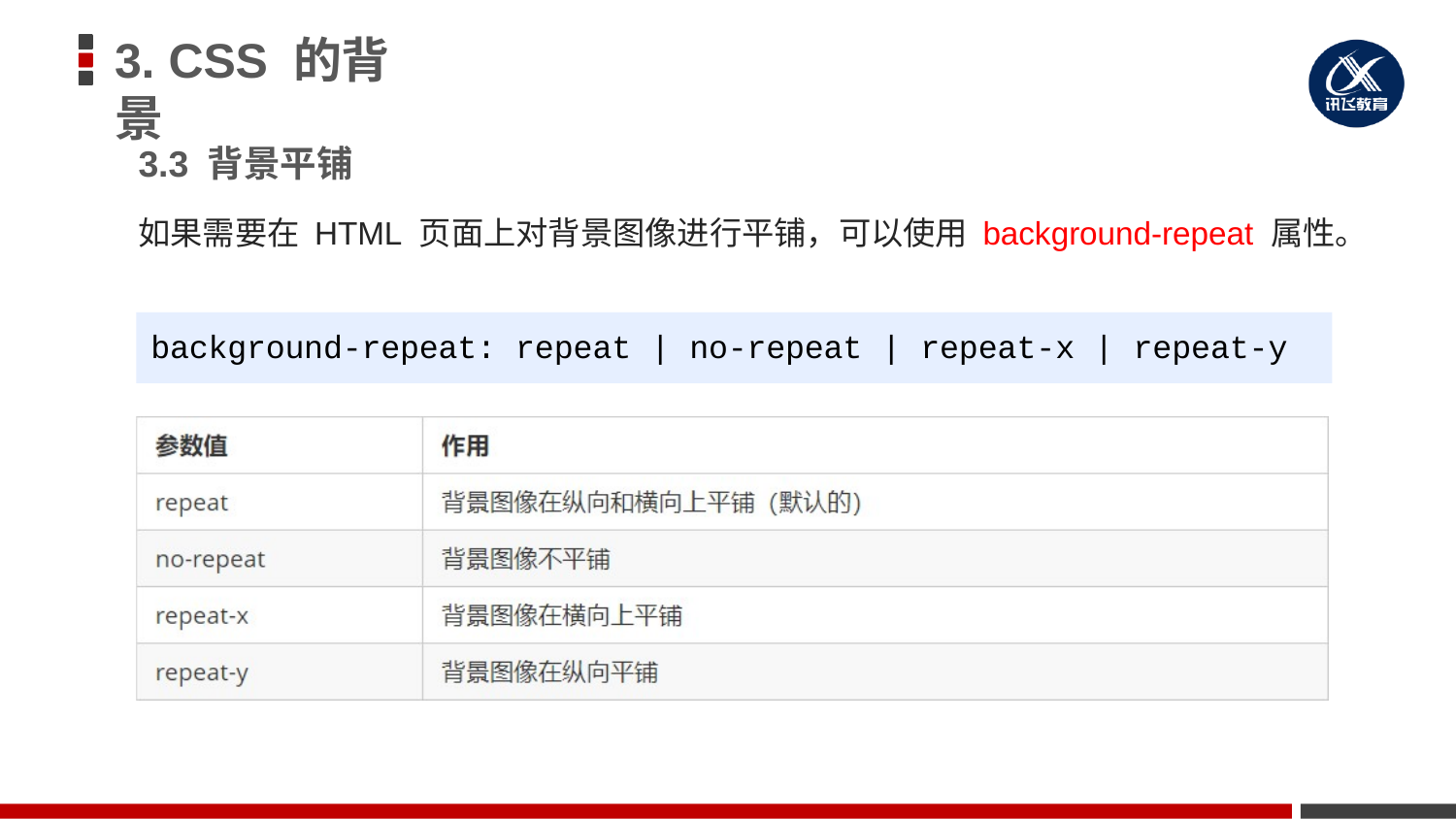

# 3. CSS 的背景
3.3 背景平铺
如果需要在 HTML 页面上对背景图像进行平铺，可以使用 background-repeat 属性。

background-repeat: repeat | no-repeat | repeat-x | repeat-y